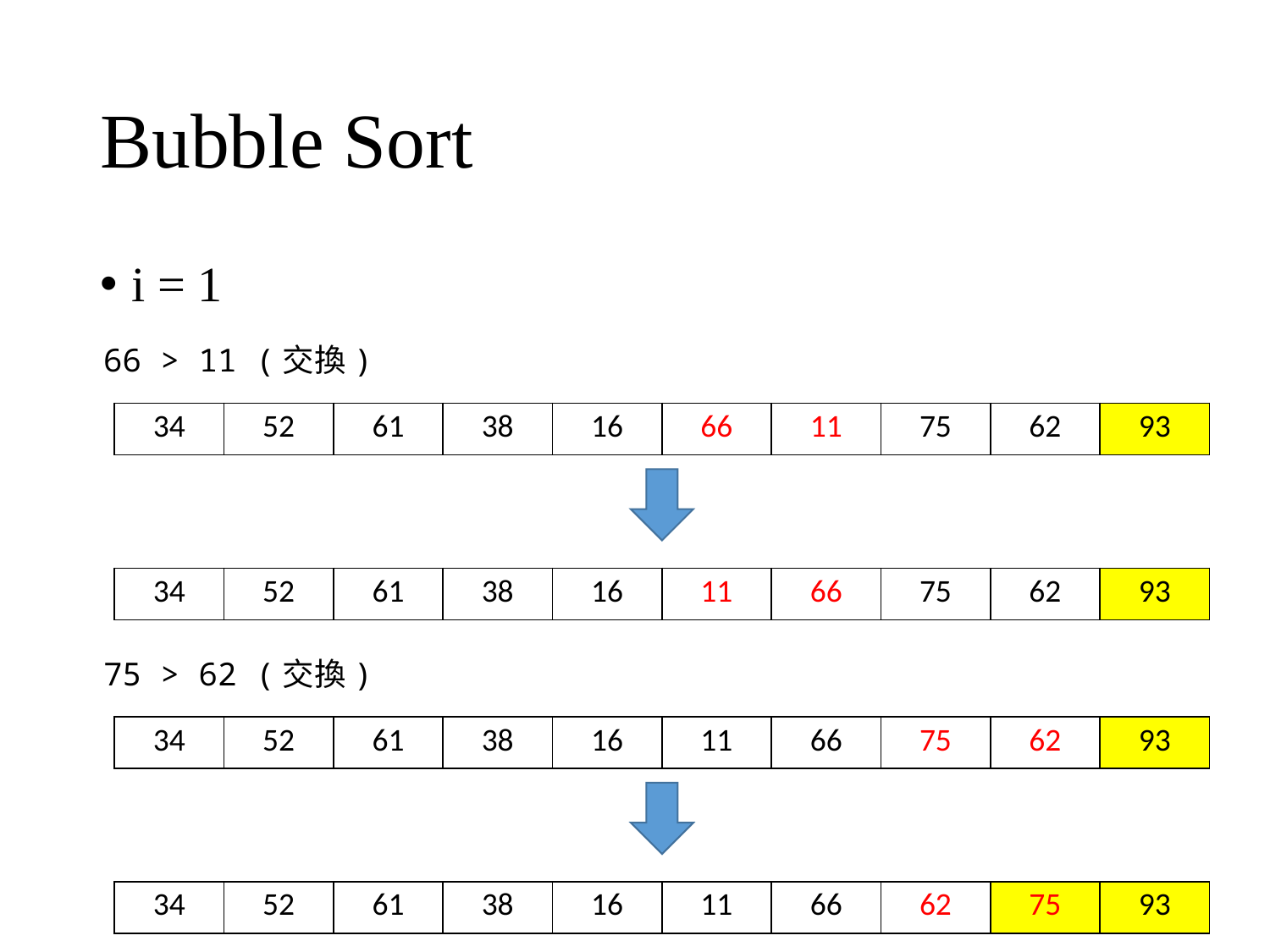

# Bubble Sort
i = 1

66 > 11 (交換)
| 34 | 52 | 61 | 38 | 16 | 66 | 11 | 75 | 62 | 93 |
| --- | --- | --- | --- | --- | --- | --- | --- | --- | --- |

| 34 | 52 | 61 | 38 | 16 | 11 | 66 | 75 | 62 | 93 |
| --- | --- | --- | --- | --- | --- | --- | --- | --- | --- |
75 > 62 (交換)
| 34 | 52 | 61 | 38 | 16 | 11 | 66 | 75 | 62 | 93 |
| --- | --- | --- | --- | --- | --- | --- | --- | --- | --- |

| 34 | 52 | 61 | 38 | 16 | 11 | 66 | 62 | 75 | 93 |
| --- | --- | --- | --- | --- | --- | --- | --- | --- | --- |